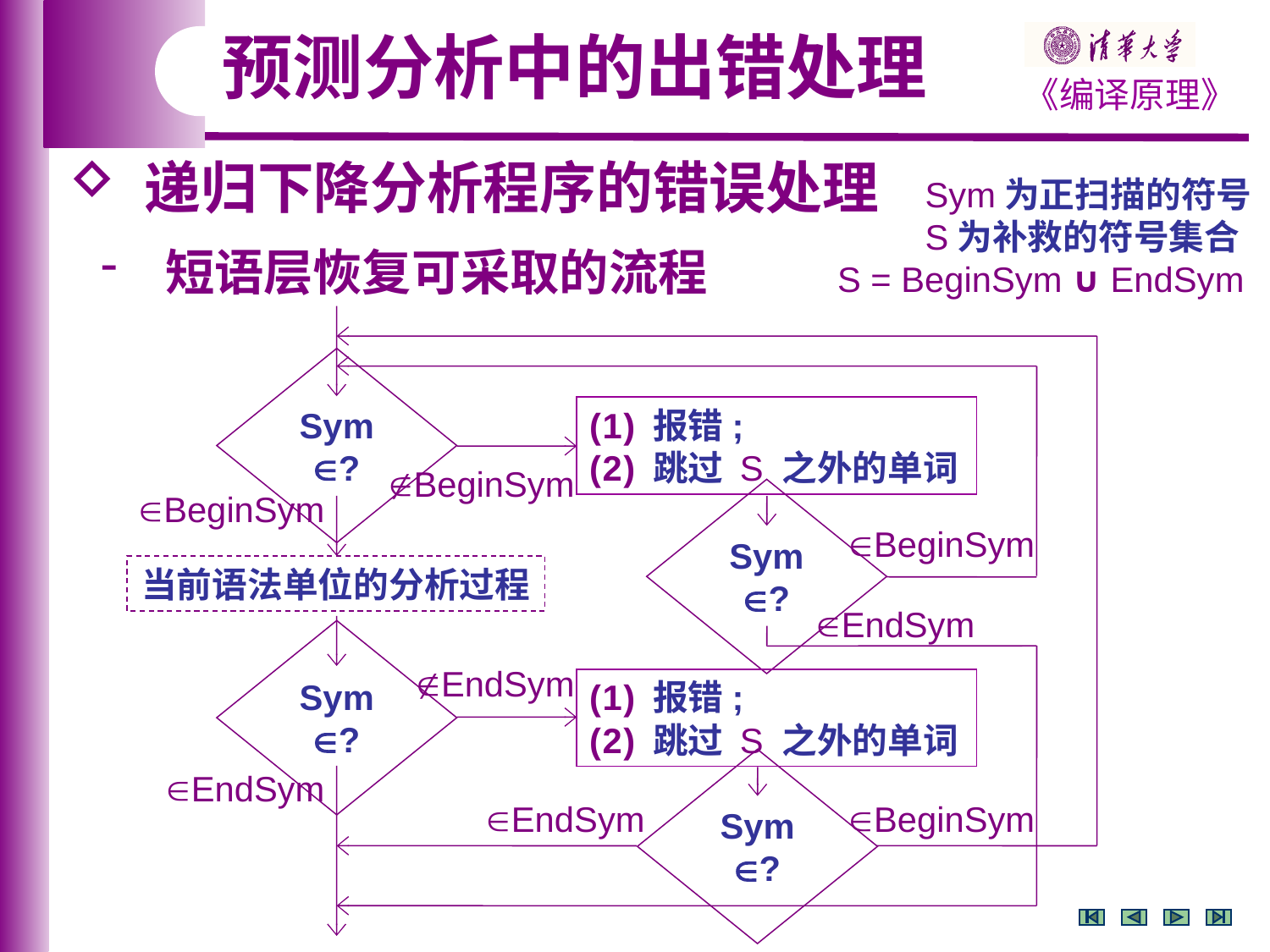

预测分析中的出错处理
 递归下降分析程序的错误处理

  短语层恢复可采取的流程
         Sym为正扫描的符号
         S为补救的符号集合
S = BeginSym ∪ EndSym

Sym∈?

报错;
跳过 S 之外的单词

∉BeginSym
Sym∈?
∈BeginSym

∈BeginSym
当前语法单位的分析过程

∈EndSym

Sym∈?

∉EndSym
报错;
跳过 S 之外的单词

Sym∈?
∈EndSym

∈EndSym
∈BeginSym